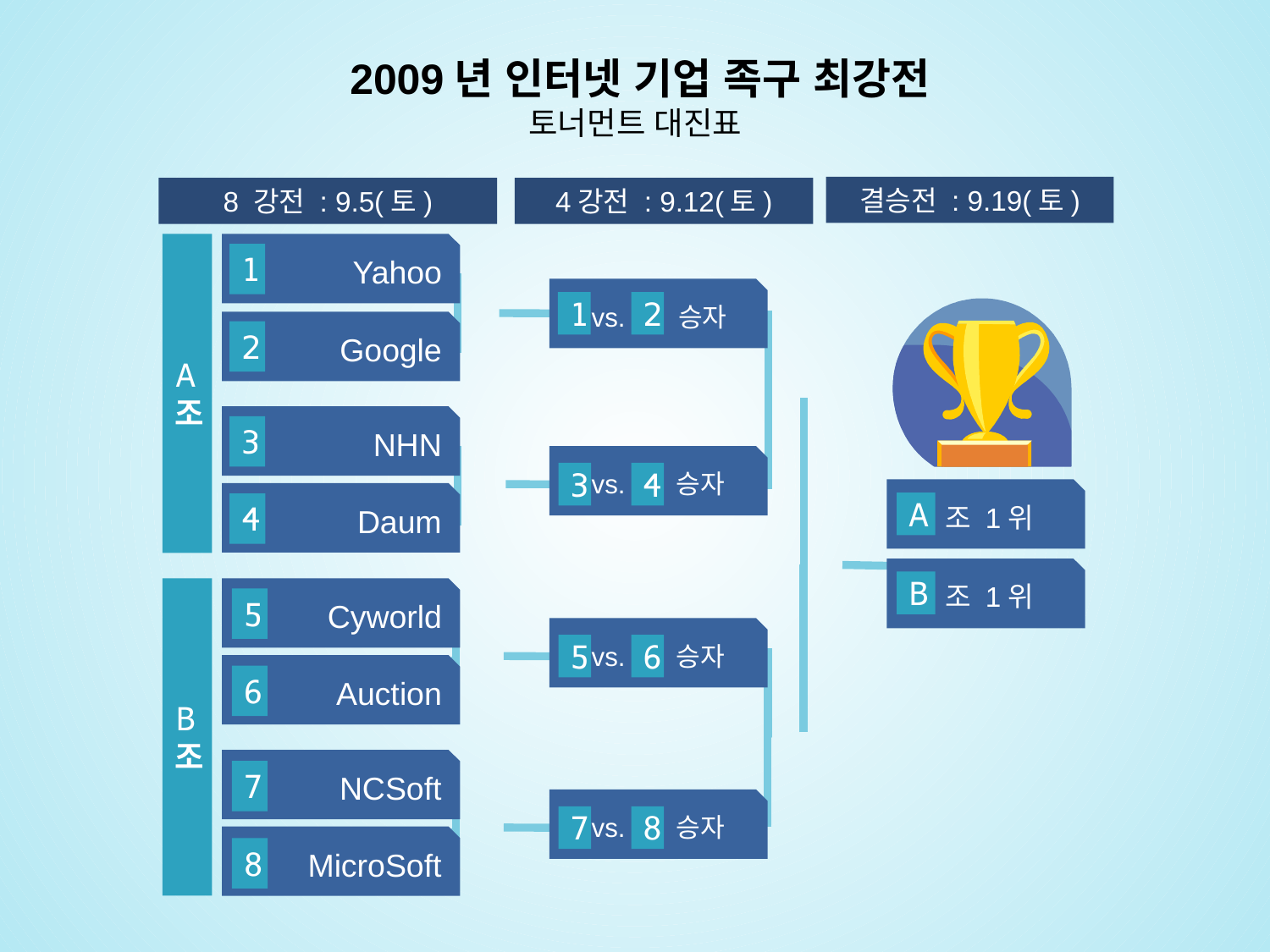

2009년 인터넷 기업 족구 최강전
토너먼트 대진표
결승전 : 9.19(토)
8 강전 : 9.5(토)
4강전 : 9.12(토)
A
조
     Yahoo
1
    vs. 승  승자
1
2

Google
2
NHN
3
    vs.      승자
3
4
     조 1위
Daum
A
4
     조 1위
B
B
조
Cyworld
5
    vs.      승자
5
6
Auction
6
NCSoft
7
    vs.      승자
7
8
MicroSoft
8